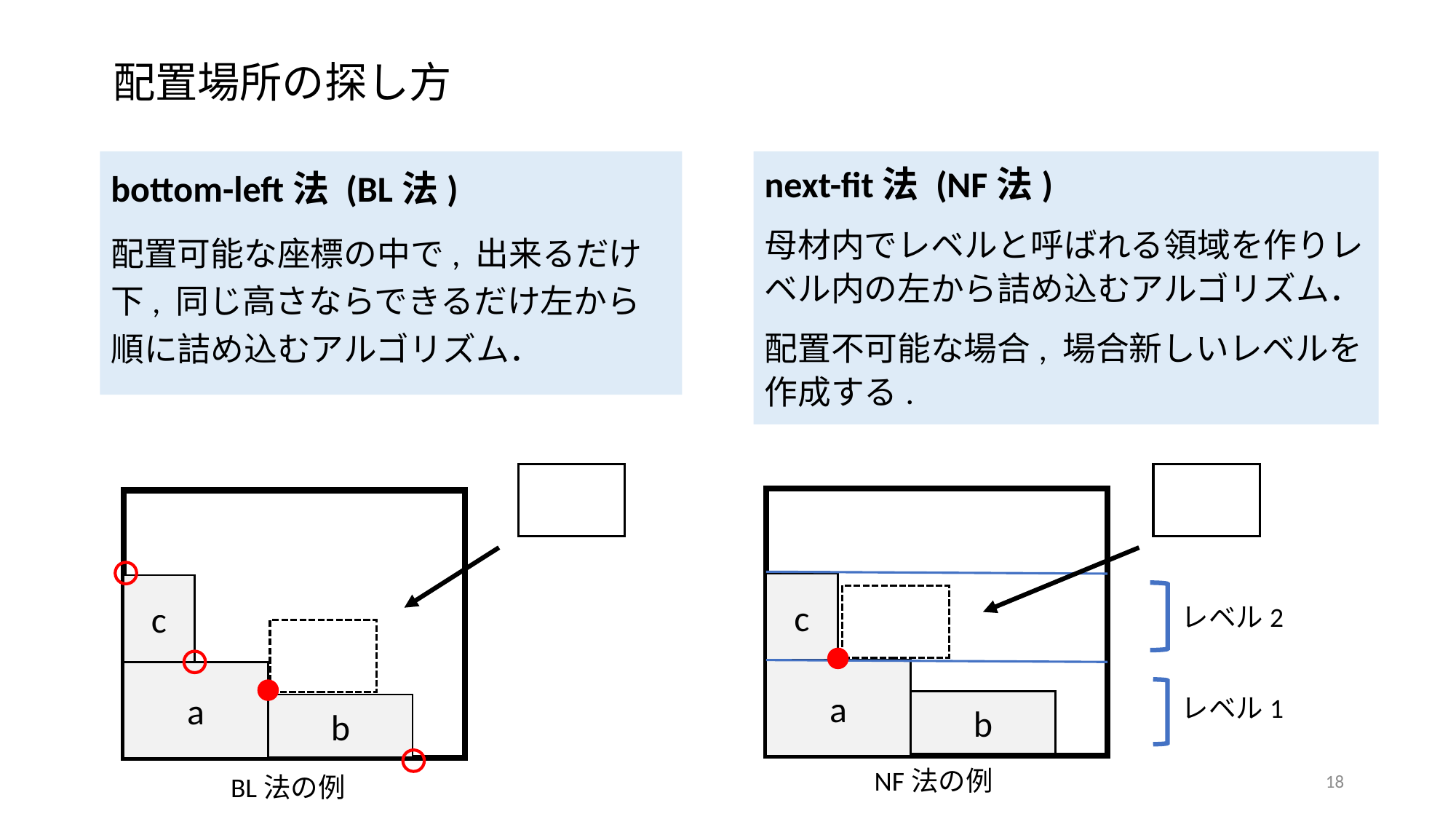

配置場所の探し方
next-fit法 (NF法)
母材内でレベルと呼ばれる領域を作りレベル内の左から詰め込むアルゴリズム．
配置不可能な場合, 場合新しいレベルを作成する.
bottom-left法 (BL法)
配置可能な座標の中で, 出来るだけ下, 同じ高さならできるだけ左から順に詰め込むアルゴリズム．

c
c

レベル2

a
a

レベル1
b
b

NF法の例
18
BL法の例